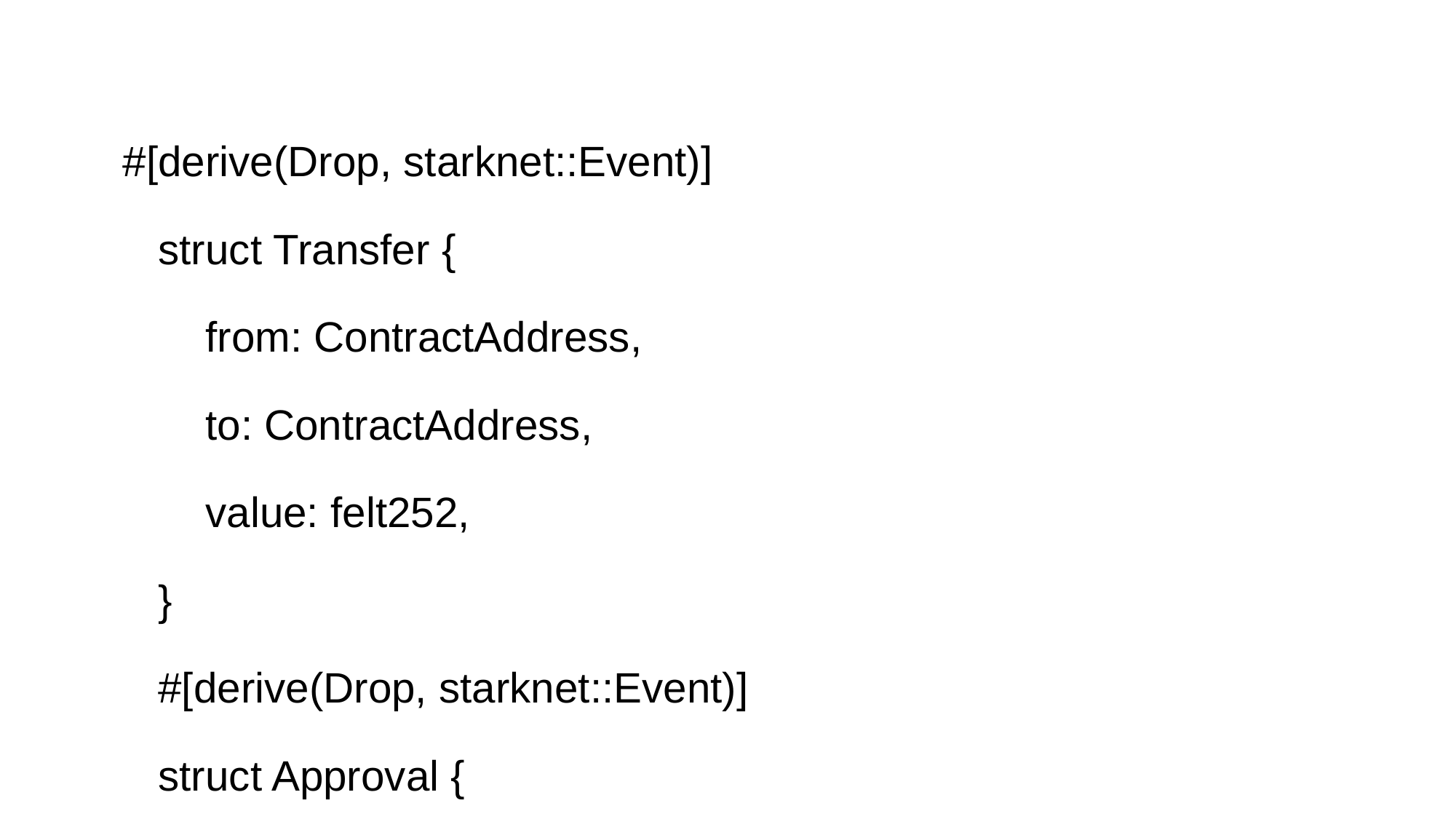

#[derive(Drop, starknet::Event)]
    struct Transfer {
        from: ContractAddress,
        to: ContractAddress,
        value: felt252,
    }
    #[derive(Drop, starknet::Event)]
    struct Approval {
        owner: ContractAddress,
        spender: ContractAddress,
        value: felt252,
    }
定义 转账 授权的事件结构